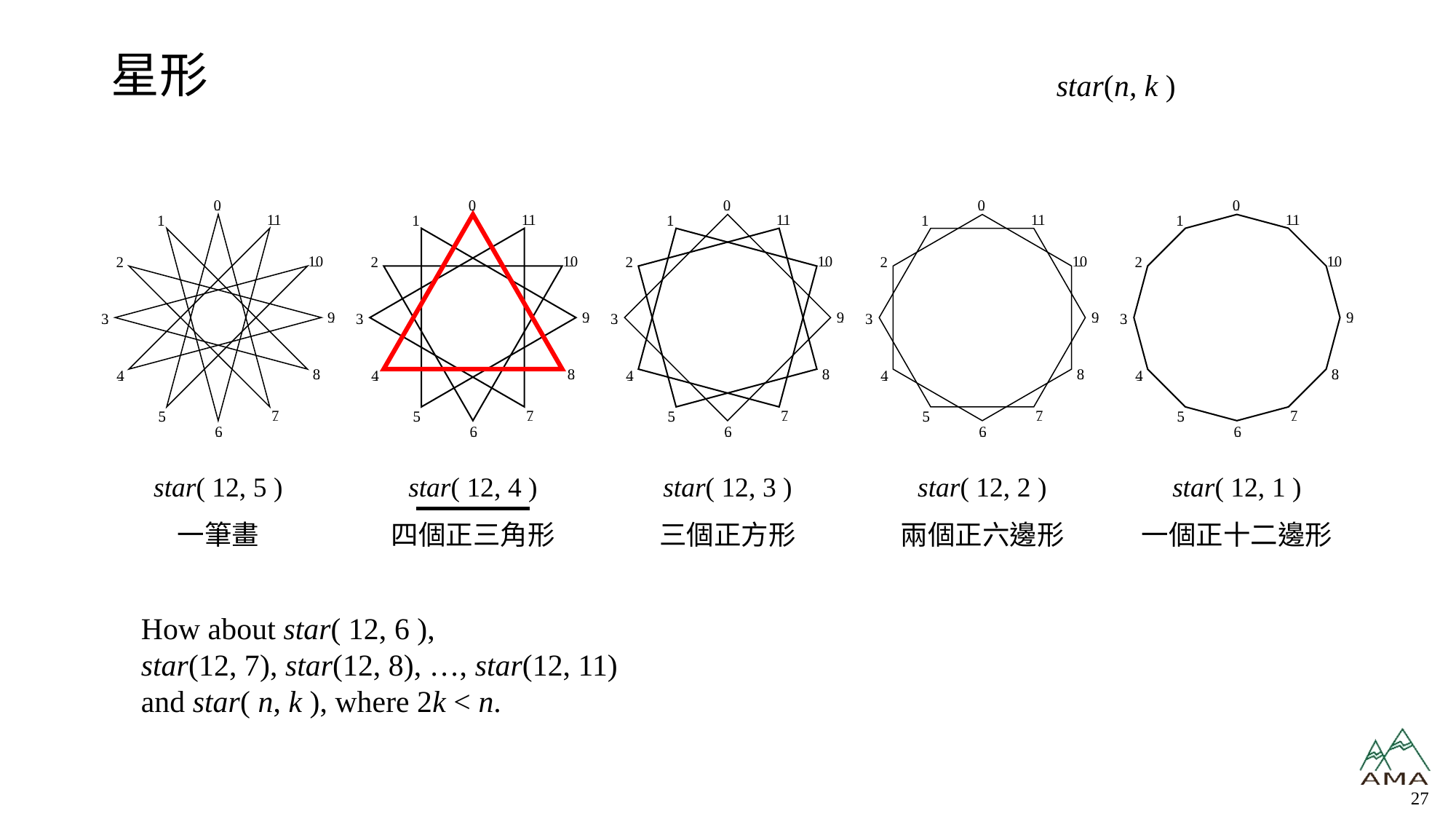

# 星形
star(n, k )
1
0
1
11
1
1
1
10
1
2
1
9
1
3
1
8
1
4
4
4
1
7
5
5
1
6
1
0
1
11
1
1
1
10
1
2
1
9
1
3
1
8
1
4
4
4
1
7
5
5
1
6
1
0
1
11
1
1
1
10
1
2
1
9
1
3
1
8
1
4
4
4
1
7
5
5
1
6
1
0
1
11
1
1
1
10
1
2
1
9
1
3
1
8
1
4
4
4
1
7
5
5
1
6
1
0
1
11
1
1
1
10
1
2
1
9
1
3
1
8
1
4
4
4
1
7
5
5
1
6

star( 12, 5 )
star( 12, 4 )
star( 12, 3 )
star( 12, 2 )
star( 12, 1 )
一筆畫
四個正三角形
三個正方形
兩個正六邊形
一個正十二邊形
How about star( 12, 6 ),
star(12, 7), star(12, 8), …, star(12, 11)
and star( n, k ), where 2k < n.
27